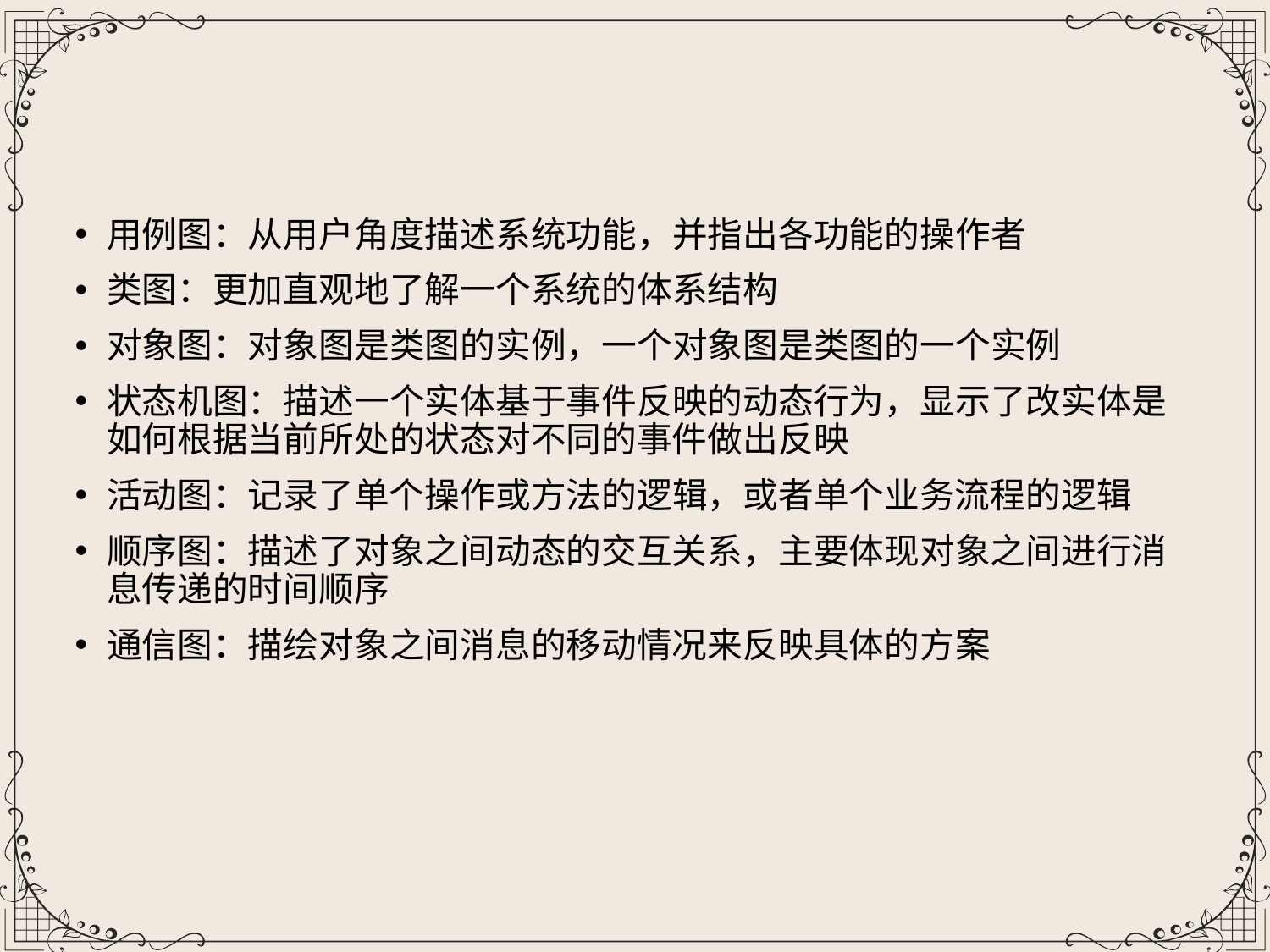

用例图：从用户角度描述系统功能，并指出各功能的操作者
类图：更加直观地了解一个系统的体系结构
对象图：对象图是类图的实例，一个对象图是类图的一个实例
状态机图：描述一个实体基于事件反映的动态行为，显示了改实体是如何根据当前所处的状态对不同的事件做出反映
活动图：记录了单个操作或方法的逻辑，或者单个业务流程的逻辑
顺序图：描述了对象之间动态的交互关系，主要体现对象之间进行消息传递的时间顺序
通信图：描绘对象之间消息的移动情况来反映具体的方案